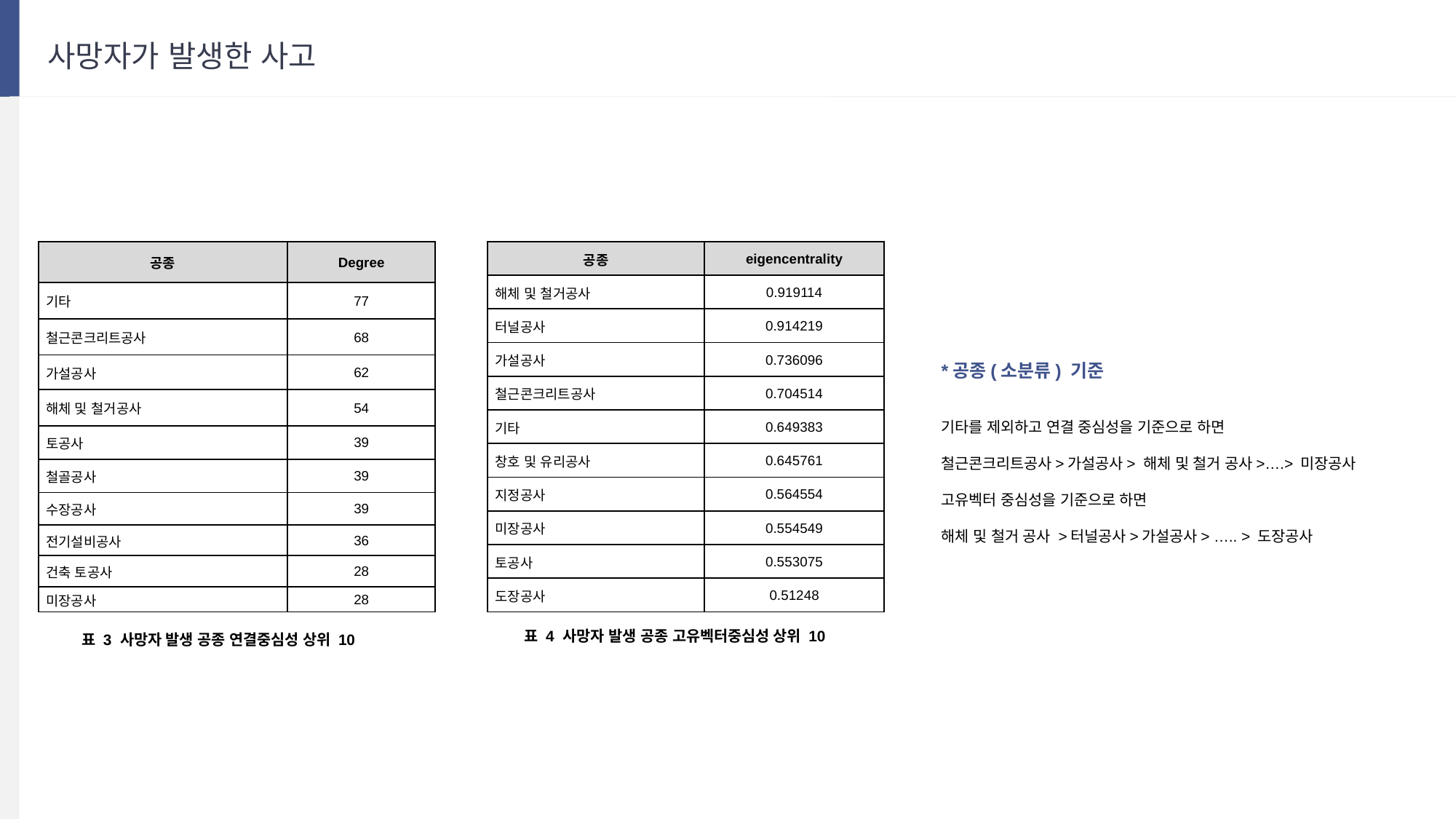

사망자가 발생한 사고
| 공종 | Degree |
| --- | --- |
| 기타 | 77 |
| 철근콘크리트공사 | 68 |
| 가설공사 | 62 |
| 해체 및 철거공사 | 54 |
| 토공사 | 39 |
| 철골공사 | 39 |
| 수장공사 | 39 |
| 전기설비공사 | 36 |
| 건축 토공사 | 28 |
| 미장공사 | 28 |
| 공종 | eigencentrality |
| --- | --- |
| 해체 및 철거공사 | 0.919114 |
| 터널공사 | 0.914219 |
| 가설공사 | 0.736096 |
| 철근콘크리트공사 | 0.704514 |
| 기타 | 0.649383 |
| 창호 및 유리공사 | 0.645761 |
| 지정공사 | 0.564554 |
| 미장공사 | 0.554549 |
| 토공사 | 0.553075 |
| 도장공사 | 0.51248 |
*공종(소분류) 기준

기타를 제외하고 연결 중심성을 기준으로 하면

철근콘크리트공사>가설공사> 해체 및 철거 공사>….> 미장공사

고유벡터 중심성을 기준으로 하면

해체 및 철거 공사 >터널공사>가설공사> ….. > 도장공사
표 4 사망자 발생 공종 고유벡터중심성 상위 10
표 3 사망자 발생 공종 연결중심성 상위 10